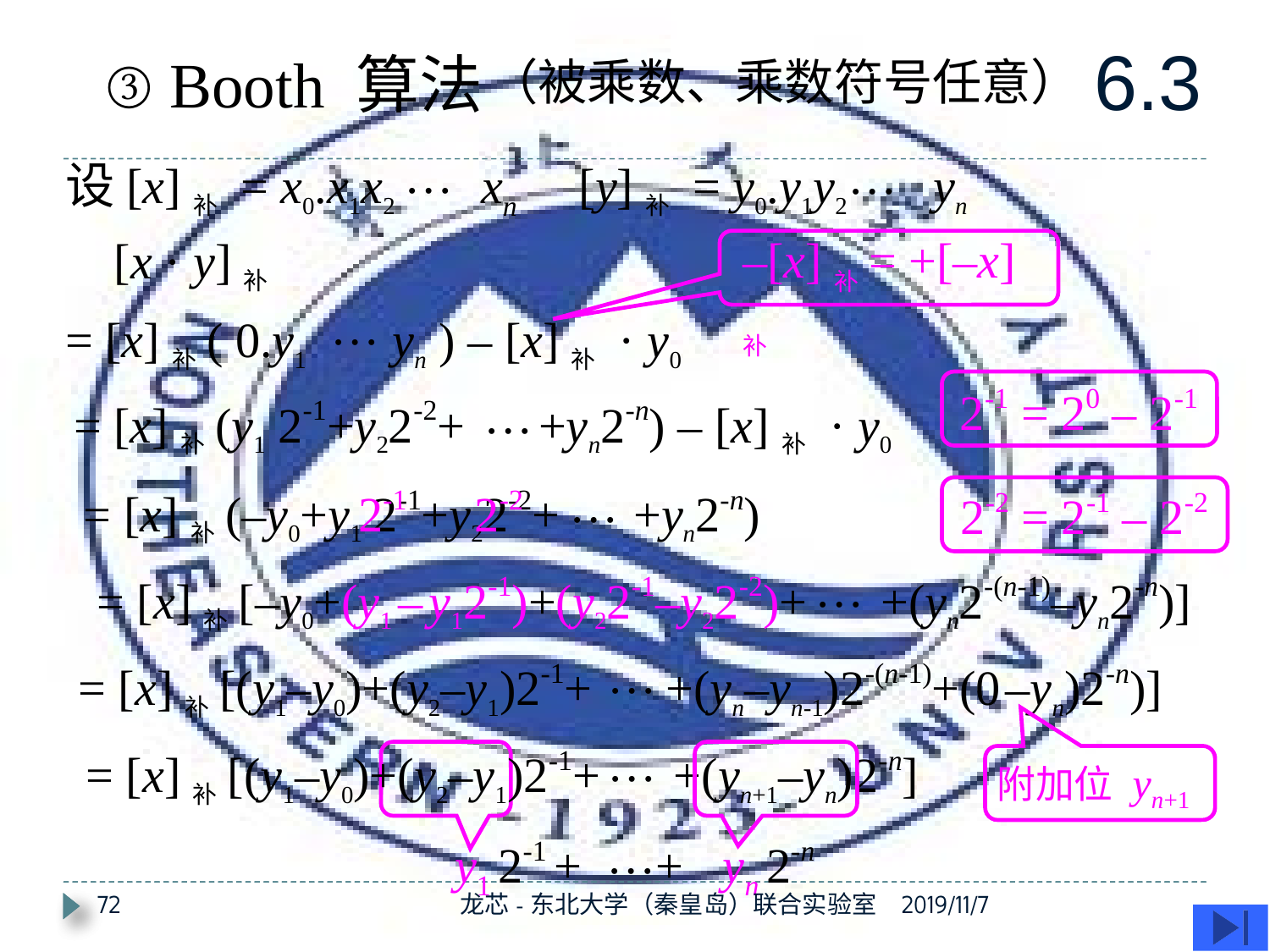

6.3
③ Booth 算法
（被乘数、乘数符号任意）
…
…
设[x]补 = x0.x1x2       xn     [y]补 = y0.y1y2       yn
–[x]补= +[–x]补

[x · y]补
…
= [x]补( 0.y1       yn ) – [x]补 · y0

2-1 = 20 – 2-1
…
= [x]补(y1 2-1+y22-2+      +yn2-n) – [x]补 · y0
…
= [x]补(–y0+y1 2-1+y22-2+      +yn2-n)
2-1
2-2
2-2 = 2-1 – 2-2

…
= [x]补[–y0+(y1 – y12-1)+(y22-1–y22-2)+      +(yn2-(n-1)–yn2-n)]
…
= [x]补[(y1–y0)+(y2–y1)2-1+      +(yn–yn-1)2-(n-1)+(0 –yn)2-n)]
…
= [x]补[(y1–y0)+(y2–y1)2-1+      +(yn+1–yn)2-n]

 附加位  yn+1
…
y1 2-1 +      +
yn 2-n
72
龙芯-东北大学（秦皇岛）联合实验室
2019/11/7